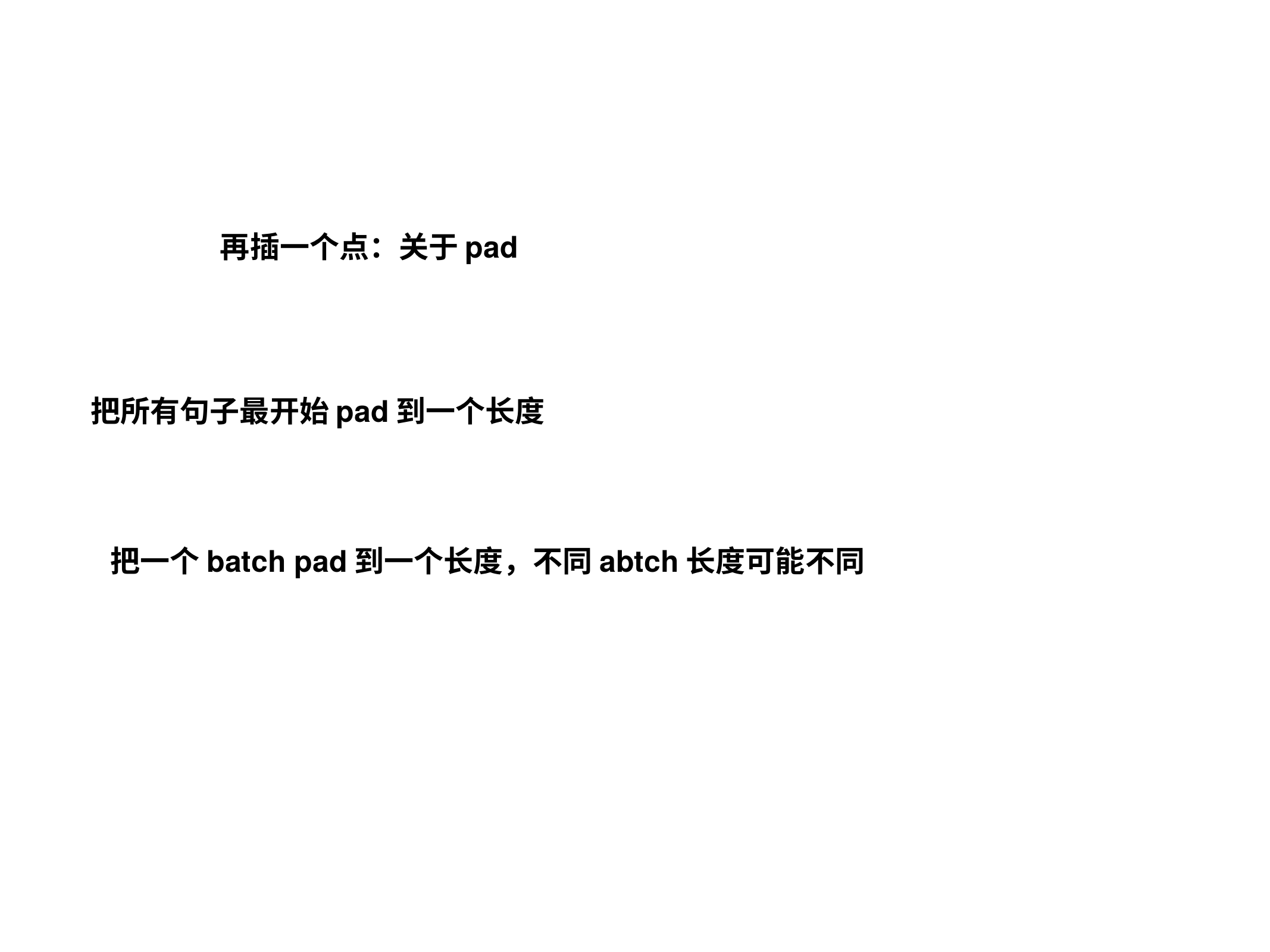

再插一个点：关于pad
把所有句子最开始pad到一个长度
把一个batch pad到一个长度，不同abtch长度可能不同